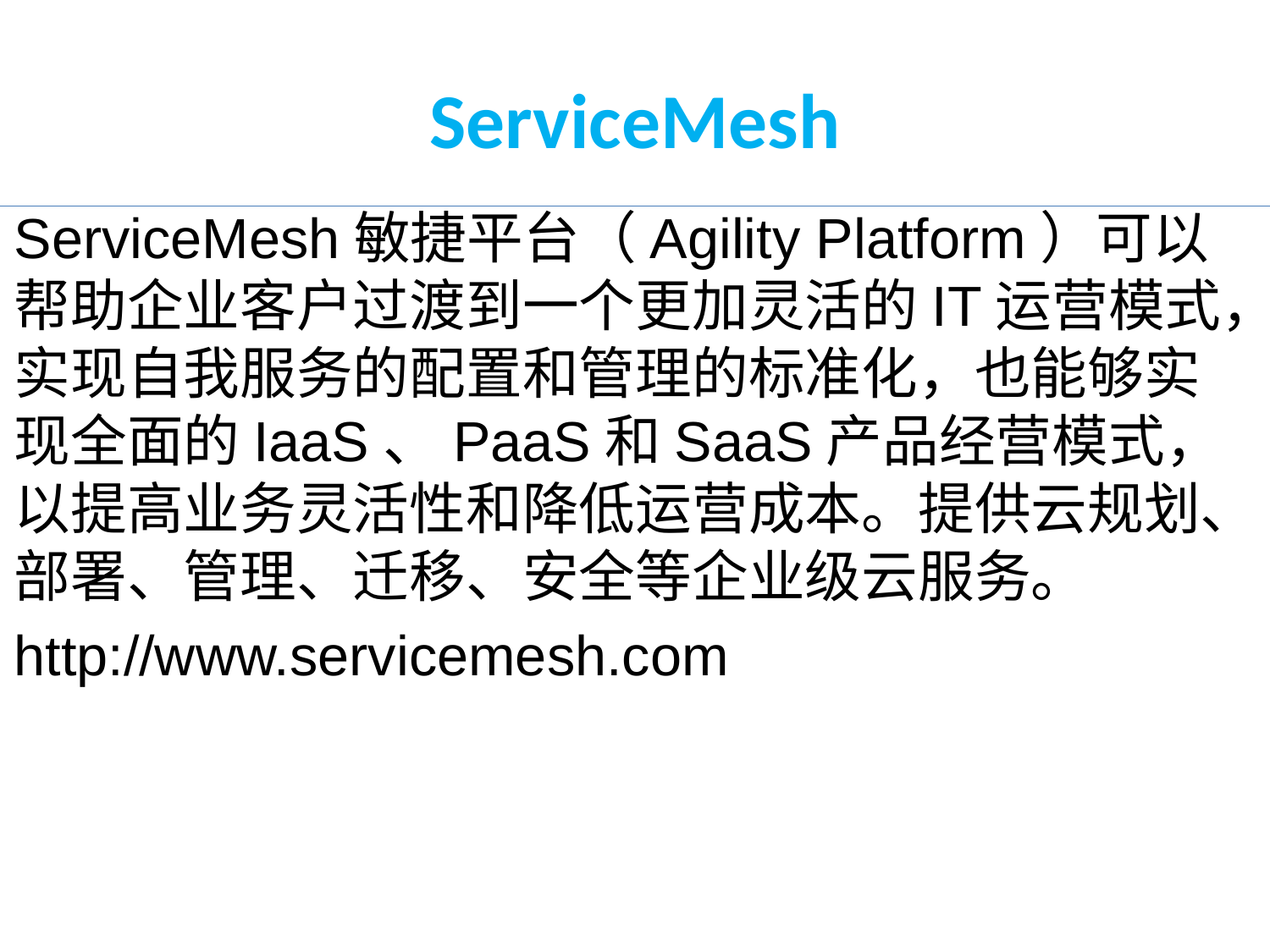

# ServiceMesh
ServiceMesh敏捷平台（Agility Platform）可以帮助企业客户过渡到一个更加灵活的IT运营模式，实现自我服务的配置和管理的标准化，也能够实现全面的IaaS、PaaS和SaaS产品经营模式，以提高业务灵活性和降低运营成本。提供云规划、部署、管理、迁移、安全等企业级云服务。
http://www.servicemesh.com